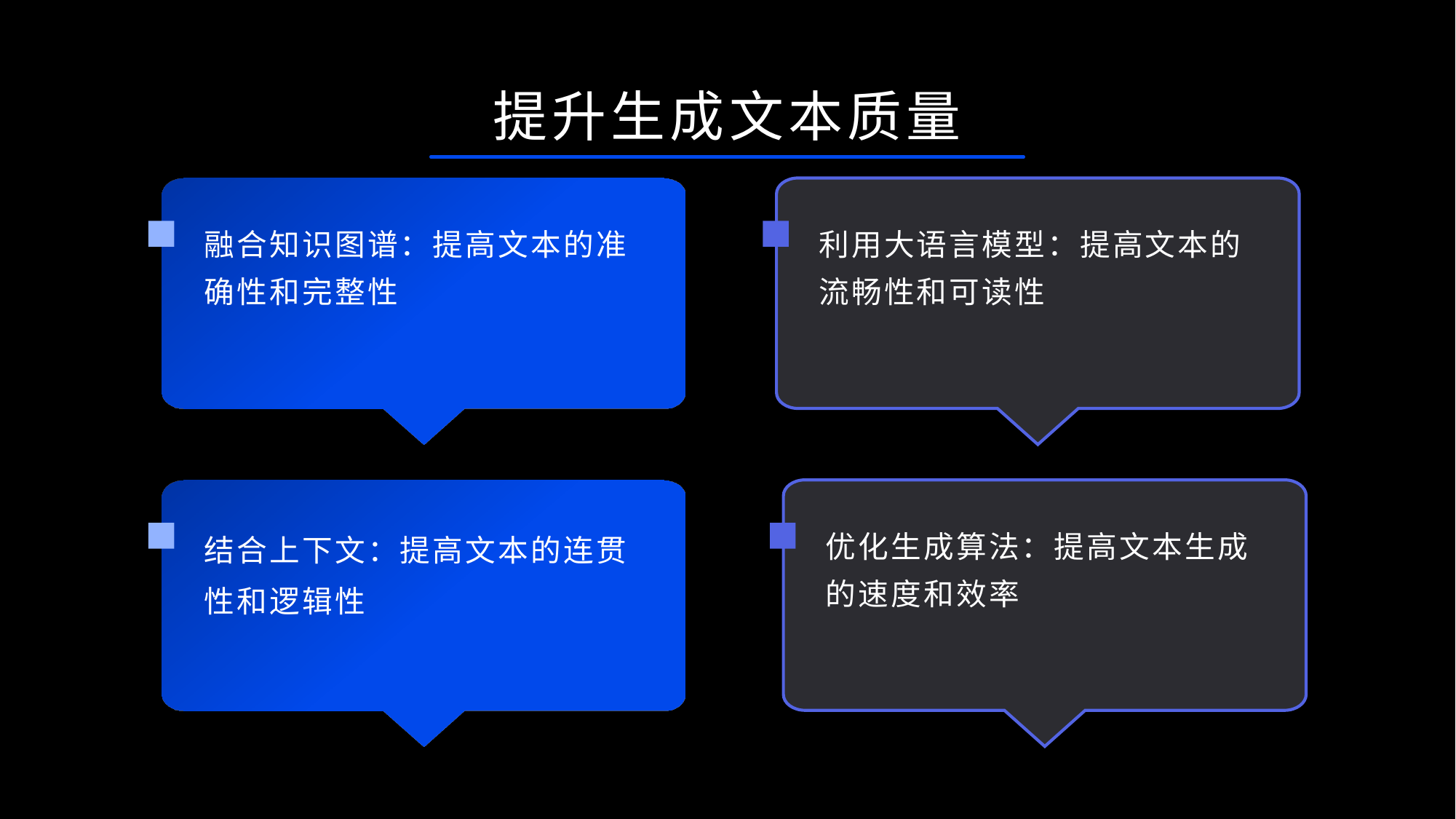

提升生成文本质量

融合知识图谱：提高文本的准确性和完整性
利用大语言模型：提高文本的流畅性和可读性

结合上下文：提高文本的连贯性和逻辑性
优化生成算法：提高文本生成的速度和效率